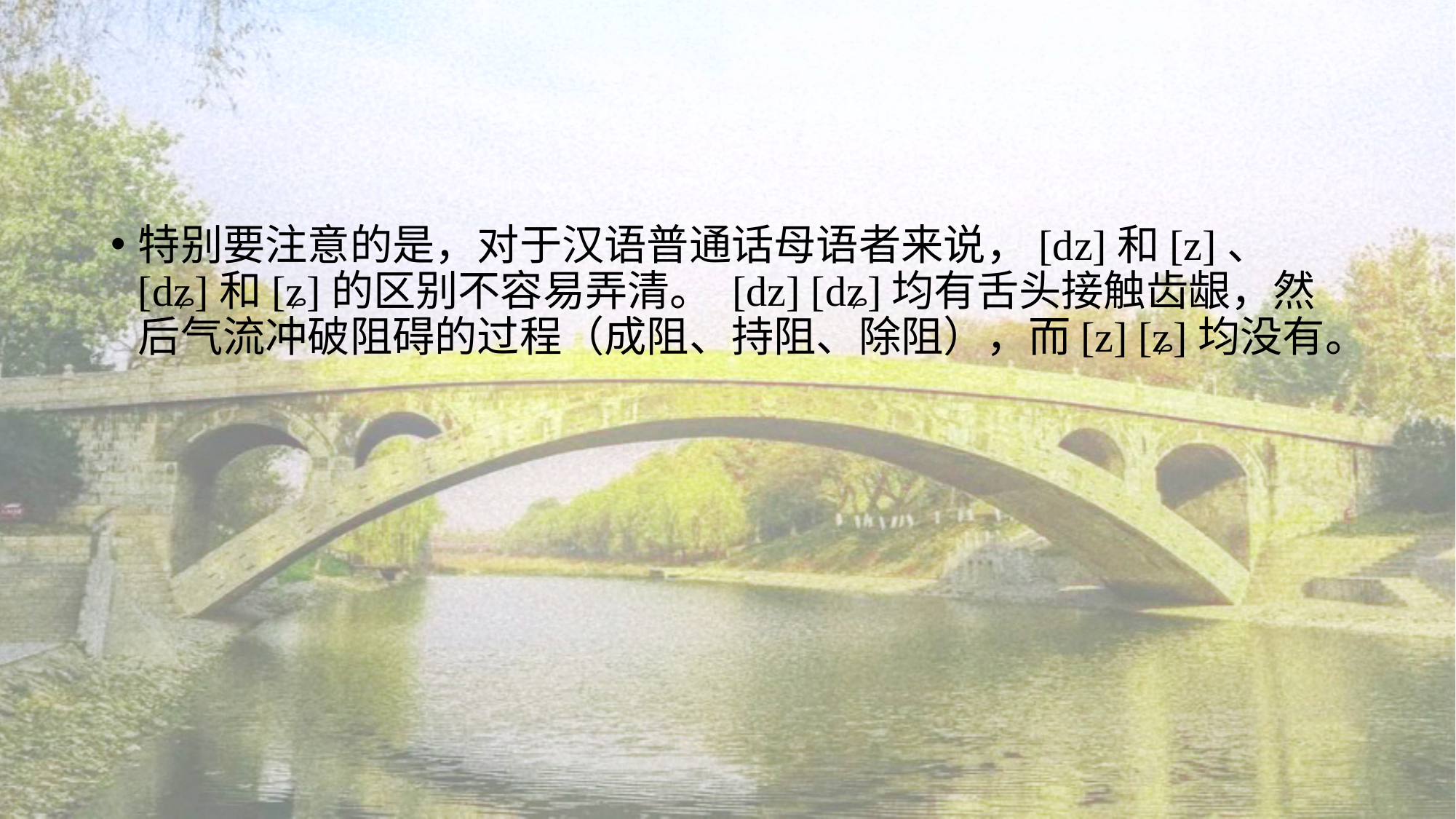

#
特别要注意的是，对于汉语普通话母语者来说，[dz]和[z]、[dʑ]和[ʑ]的区别不容易弄清。 [dz] [dʑ]均有舌头接触齿龈，然后气流冲破阻碍的过程（成阻、持阻、除阻），而[z] [ʑ]均没有。